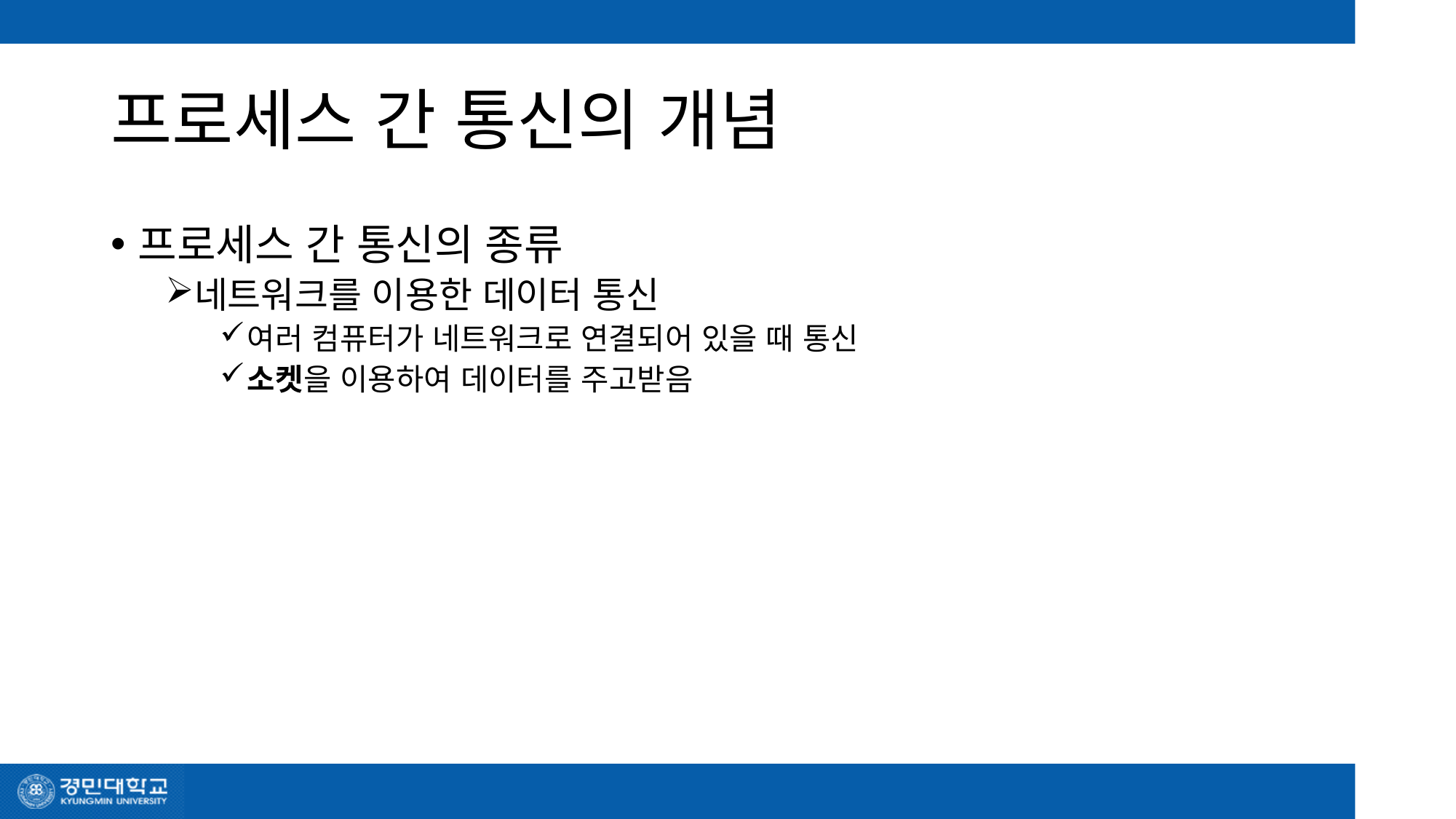

# 프로세스 간 통신의 개념
프로세스 간 통신의 종류
네트워크를 이용한 데이터 통신
여러 컴퓨터가 네트워크로 연결되어 있을 때 통신
소켓을 이용하여 데이터를 주고받음